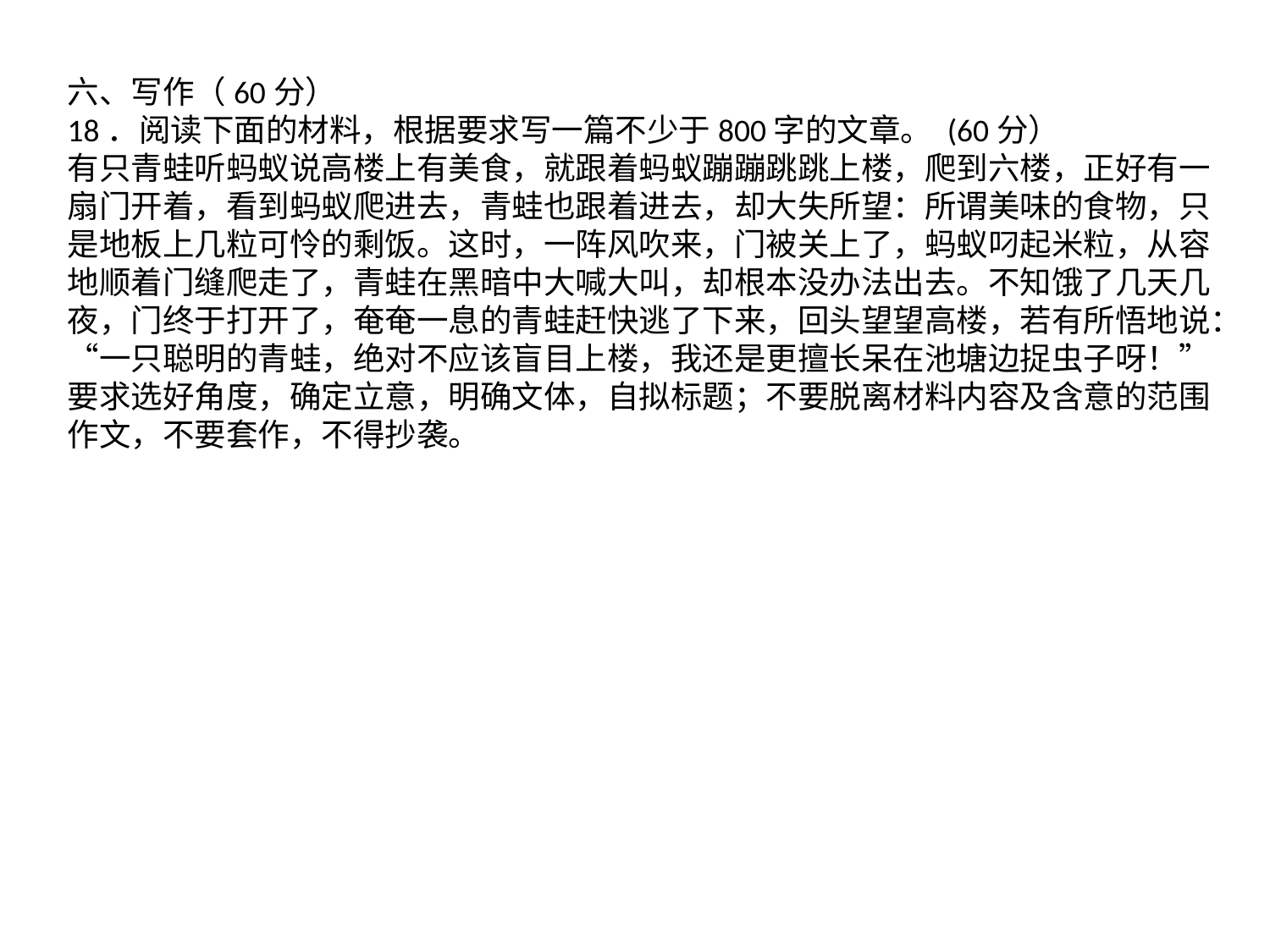

六、写作（60分）
18．阅读下面的材料，根据要求写一篇不少于800字的文章。 (60分）
有只青蛙听蚂蚁说高楼上有美食，就跟着蚂蚁蹦蹦跳跳上楼，爬到六楼，正好有一扇门开着，看到蚂蚁爬进去，青蛙也跟着进去，却大失所望：所谓美味的食物，只是地板上几粒可怜的剩饭。这时，一阵风吹来，门被关上了，蚂蚁叼起米粒，从容地顺着门缝爬走了，青蛙在黑暗中大喊大叫，却根本没办法出去。不知饿了几天几夜，门终于打开了，奄奄一息的青蛙赶快逃了下来，回头望望高楼，若有所悟地说：“一只聪明的青蛙，绝对不应该盲目上楼，我还是更擅长呆在池塘边捉虫子呀！”
要求选好角度，确定立意，明确文体，自拟标题；不要脱离材料内容及含意的范围作文，不要套作，不得抄袭。